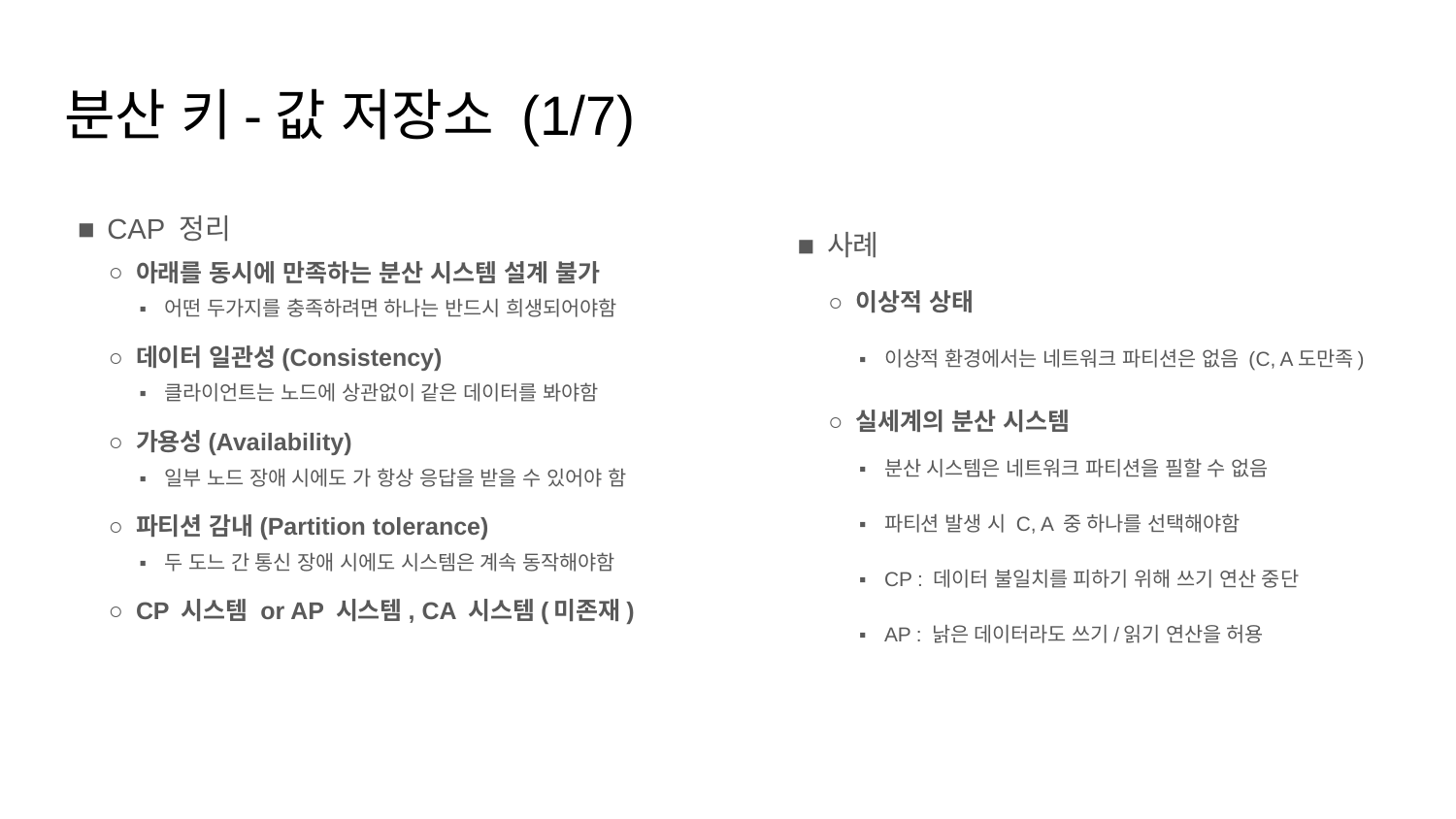

# 분산 키-값 저장소 (1/7)
CAP 정리
아래를 동시에 만족하는 분산 시스템 설계 불가
어떤 두가지를 충족하려면 하나는 반드시 희생되어야함
데이터 일관성(Consistency)
클라이언트는 노드에 상관없이 같은 데이터를 봐야함
가용성(Availability)
일부 노드 장애 시에도 가 항상 응답을 받을 수 있어야 함
파티션 감내(Partition tolerance)
두 도느 간 통신 장애 시에도 시스템은 계속 동작해야함
CP 시스템 or AP 시스템, CA 시스템(미존재)
사례
이상적 상태
이상적 환경에서는 네트워크 파티션은 없음 (C, A도만족)
실세계의 분산 시스템
분산 시스템은 네트워크 파티션을 필할 수 없음
파티션 발생 시 C, A 중 하나를 선택해야함
CP : 데이터 불일치를 피하기 위해 쓰기 연산 중단
AP : 낡은 데이터라도 쓰기/읽기 연산을 허용